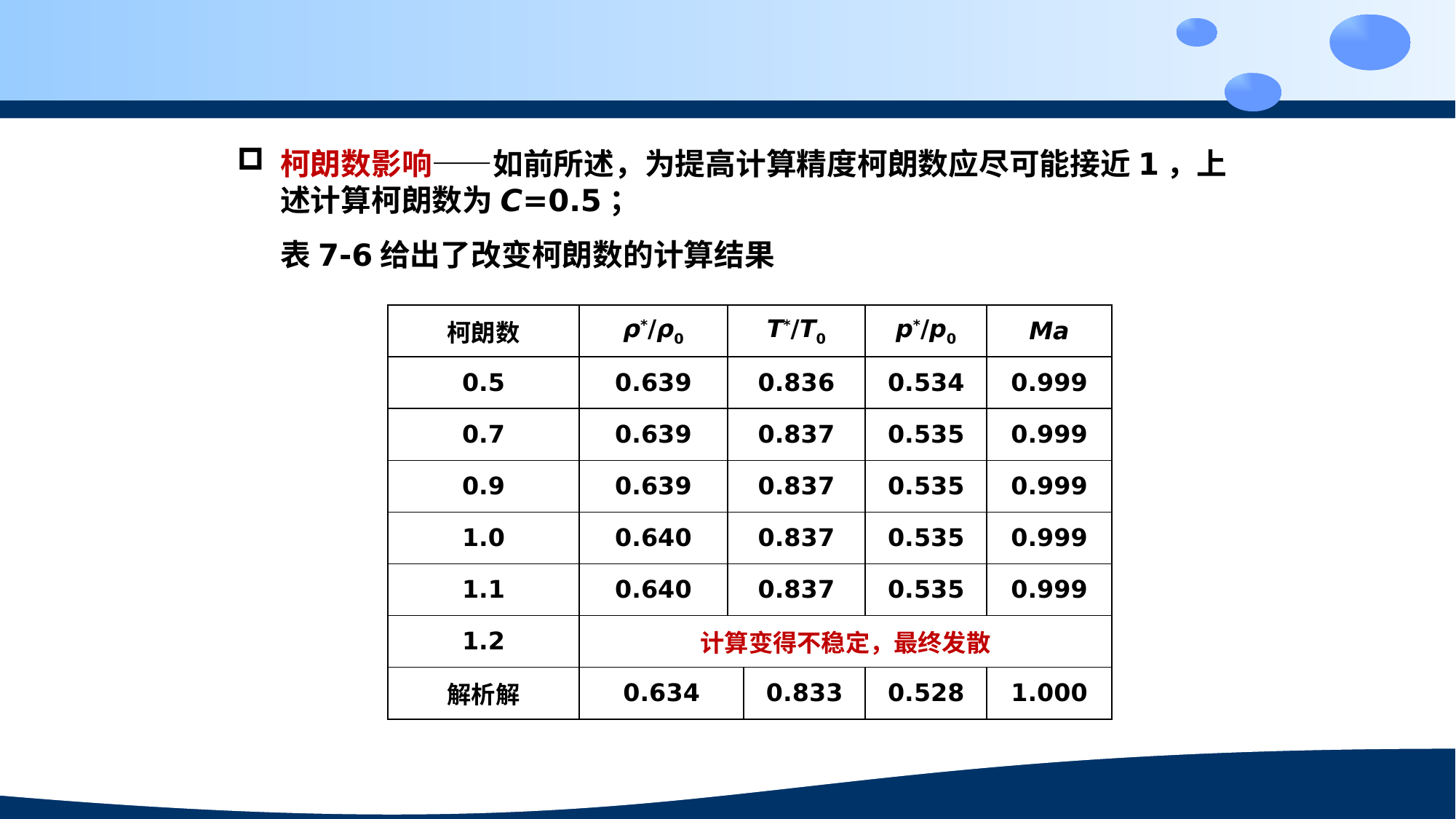

柯朗数影响——如前所述，为提高计算精度柯朗数应尽可能接近1，上述计算柯朗数为C=0.5；
表7-6给出了改变柯朗数的计算结果
| 柯朗数 | ρ\*/ρ0 | T\*/T0 |  | p\*/p0 | Ma |
| --- | --- | --- | --- | --- | --- |
| 0.5 | 0.639 | 0.836 |  | 0.534 | 0.999 |
| 0.7 | 0.639 | 0.837 |  | 0.535 | 0.999 |
| 0.9 | 0.639 | 0.837 |  | 0.535 | 0.999 |
| 1.0 | 0.640 | 0.837 |  | 0.535 | 0.999 |
| 1.1 | 0.640 | 0.837 |  | 0.535 | 0.999 |
| 1.2 | 计算变得不稳定，最终发散 |  |  |  |  |
| 解析解 | 0.634 |  | 0.833 | 0.528 | 1.000 |